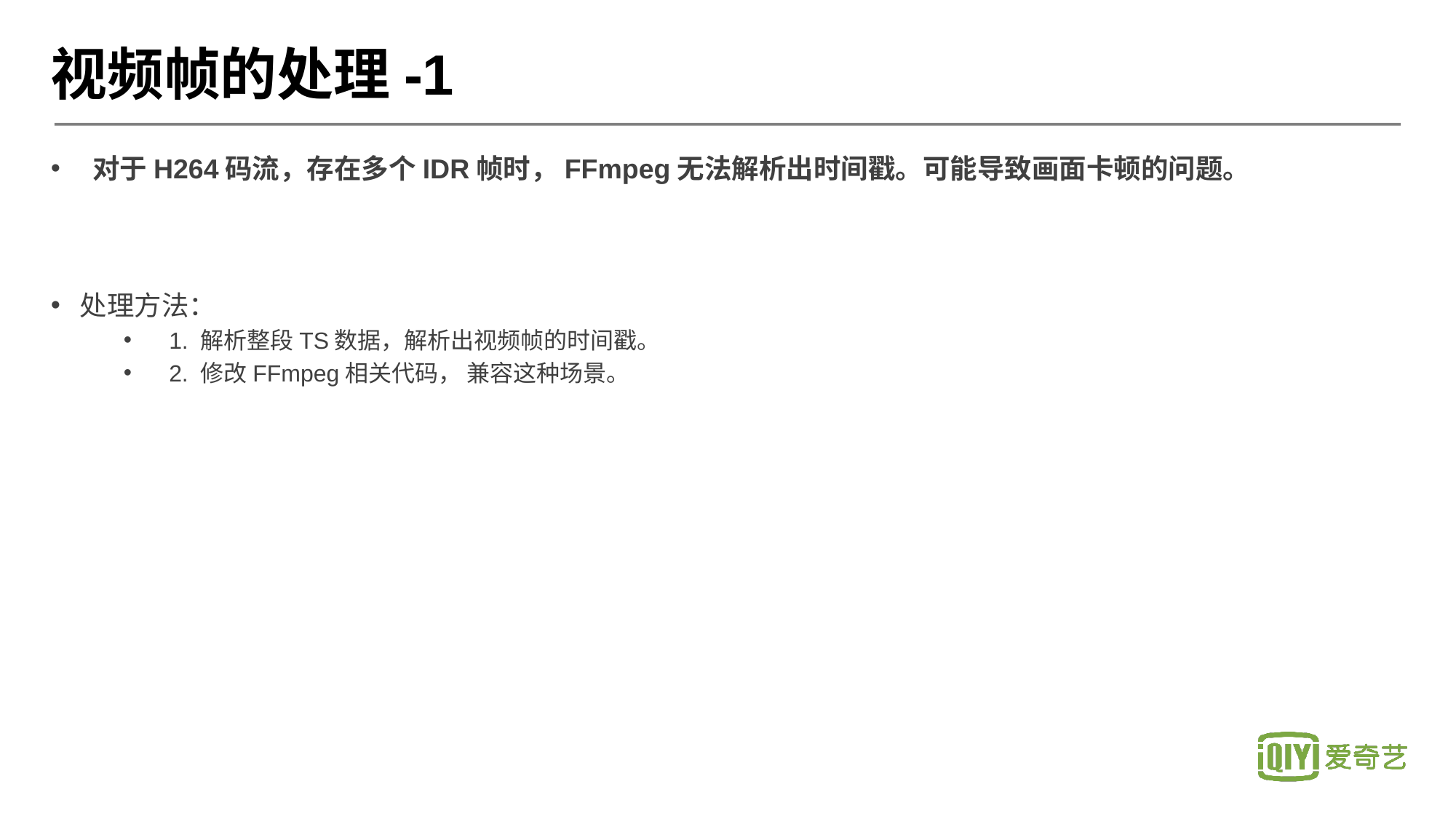

# 视频帧的处理-1
 对于H264码流，存在多个IDR帧时，FFmpeg无法解析出时间戳。可能导致画面卡顿的问题。

处理方法：
1. 解析整段TS数据，解析出视频帧的时间戳。
2. 修改FFmpeg相关代码， 兼容这种场景。